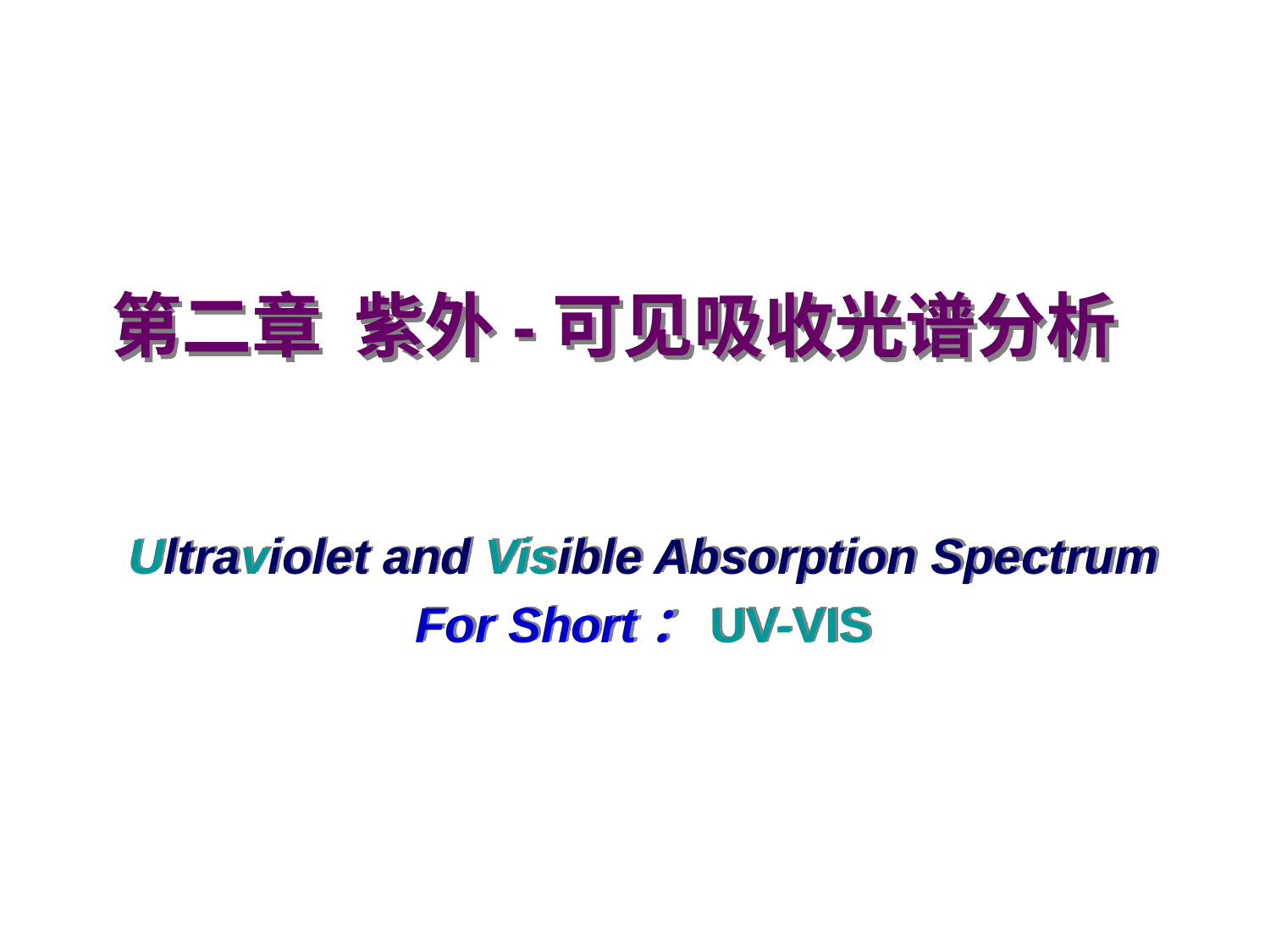

第二章  紫外-可见吸收光谱分析
Ultraviolet and Visible Absorption Spectrum
For Short：UV-VIS